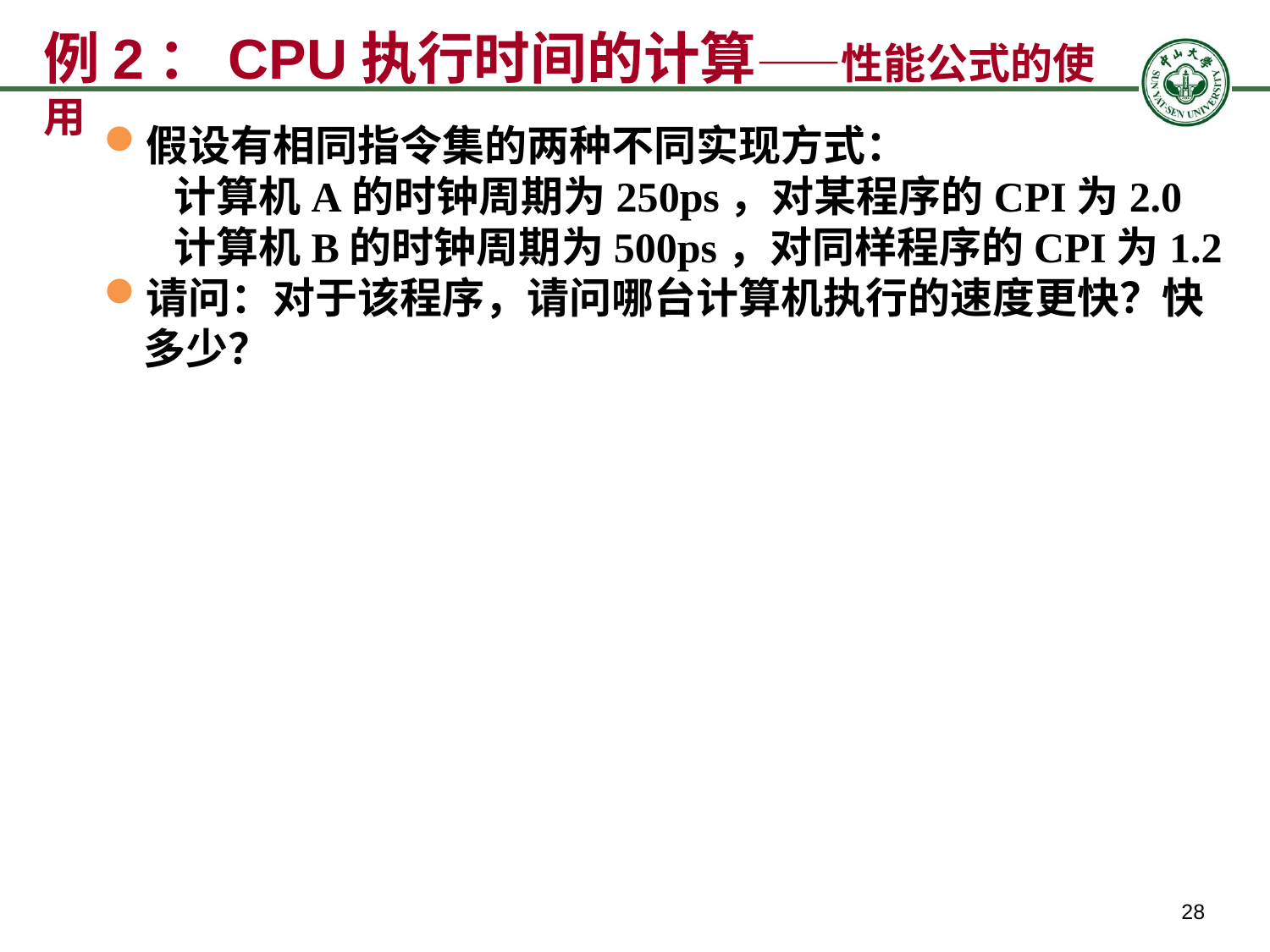

# 例2：CPU执行时间的计算——性能公式的使用
假设有相同指令集的两种不同实现方式：
   计算机A的时钟周期为250ps，对某程序的CPI为2.0
   计算机B的时钟周期为500ps，对同样程序的CPI为1.2
请问：对于该程序，请问哪台计算机执行的速度更快？快多少？